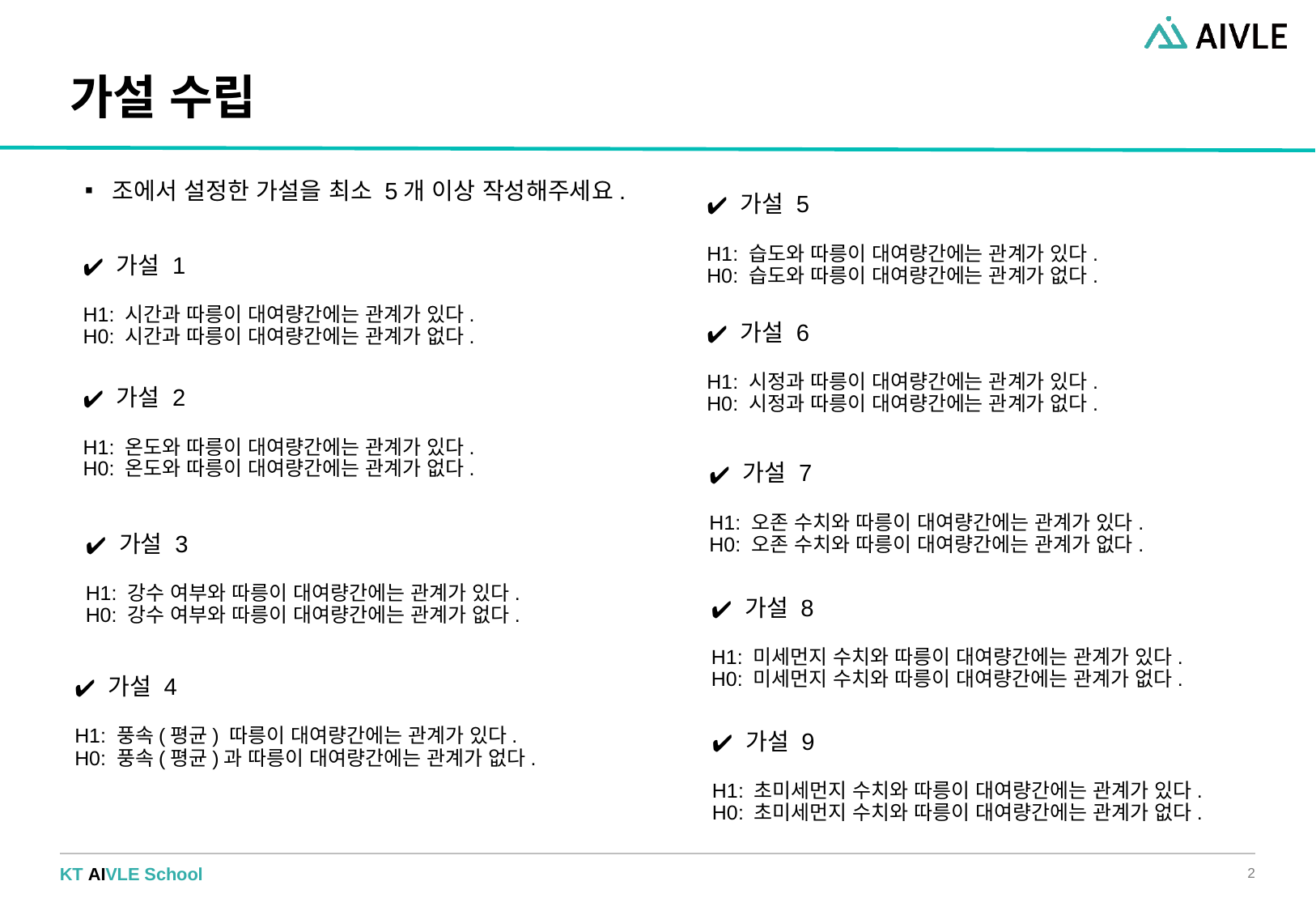

# 가설 수립
조에서 설정한 가설을 최소 5개 이상 작성해주세요.
가설 5

H1: 습도와 따릉이 대여량간에는 관계가 있다.
H0: 습도와 따릉이 대여량간에는 관계가 없다.
가설 1

H1: 시간과 따릉이 대여량간에는 관계가 있다.
H0: 시간과 따릉이 대여량간에는 관계가 없다.
가설 6

H1: 시정과 따릉이 대여량간에는 관계가 있다.
H0: 시정과 따릉이 대여량간에는 관계가 없다.

가설 2

H1: 온도와 따릉이 대여량간에는 관계가 있다.
H0: 온도와 따릉이 대여량간에는 관계가 없다.

가설 7

H1: 오존 수치와 따릉이 대여량간에는 관계가 있다.
H0: 오존 수치와 따릉이 대여량간에는 관계가 없다.

가설 3

H1: 강수 여부와 따릉이 대여량간에는 관계가 있다.
H0: 강수 여부와 따릉이 대여량간에는 관계가 없다.

가설 8

H1: 미세먼지 수치와 따릉이 대여량간에는 관계가 있다.
H0: 미세먼지 수치와 따릉이 대여량간에는 관계가 없다.

가설 4

H1: 풍속(평균) 따릉이 대여량간에는 관계가 있다.
H0: 풍속(평균)과 따릉이 대여량간에는 관계가 없다.

가설 9

H1: 초미세먼지 수치와 따릉이 대여량간에는 관계가 있다.
H0: 초미세먼지 수치와 따릉이 대여량간에는 관계가 없다.